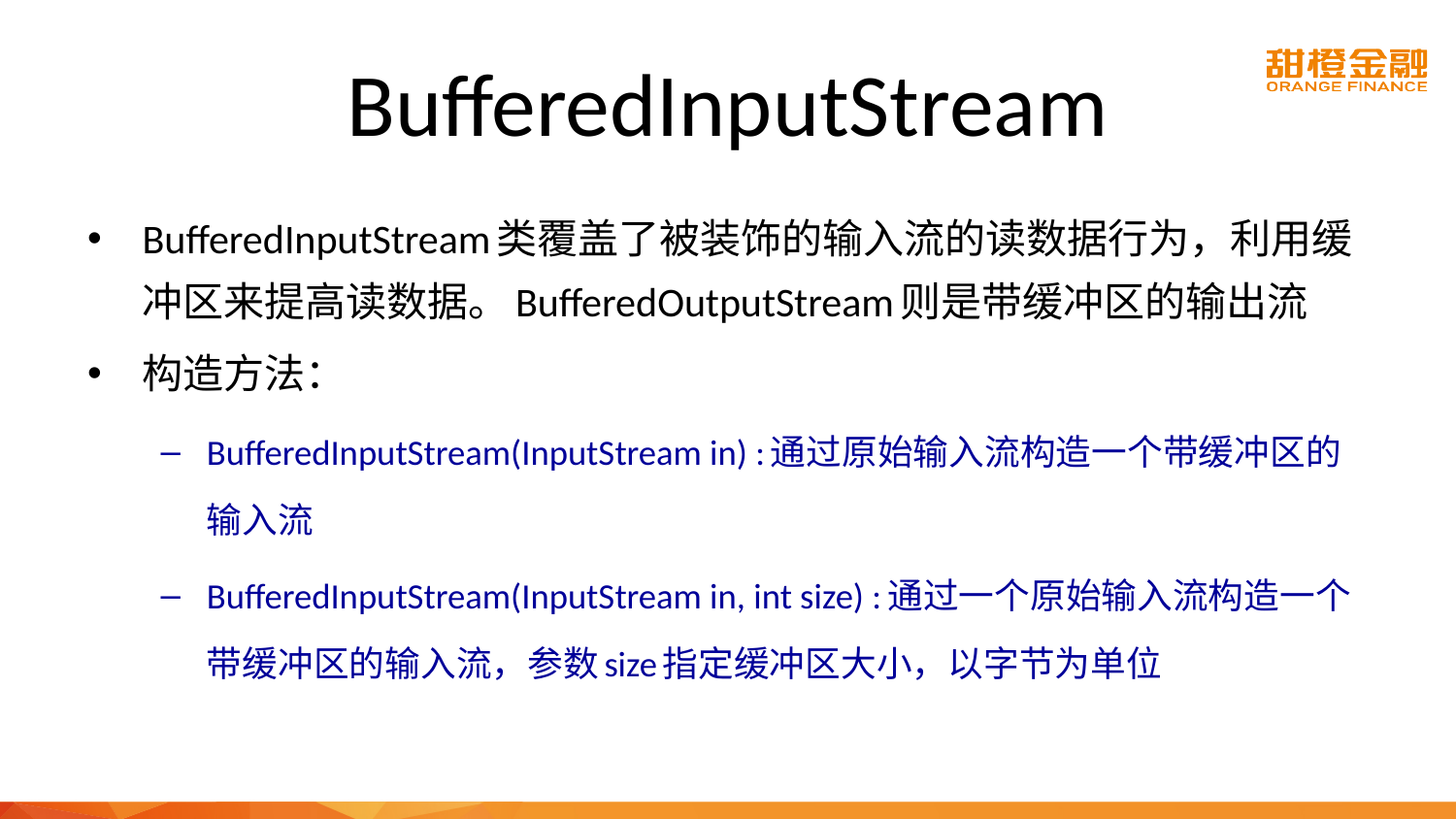

# BufferedInputStream
BufferedInputStream类覆盖了被装饰的输入流的读数据行为，利用缓冲区来提高读数据。BufferedOutputStream则是带缓冲区的输出流
构造方法：
BufferedInputStream(InputStream in) :通过原始输入流构造一个带缓冲区的输入流
BufferedInputStream(InputStream in, int size) :通过一个原始输入流构造一个带缓冲区的输入流，参数size指定缓冲区大小，以字节为单位